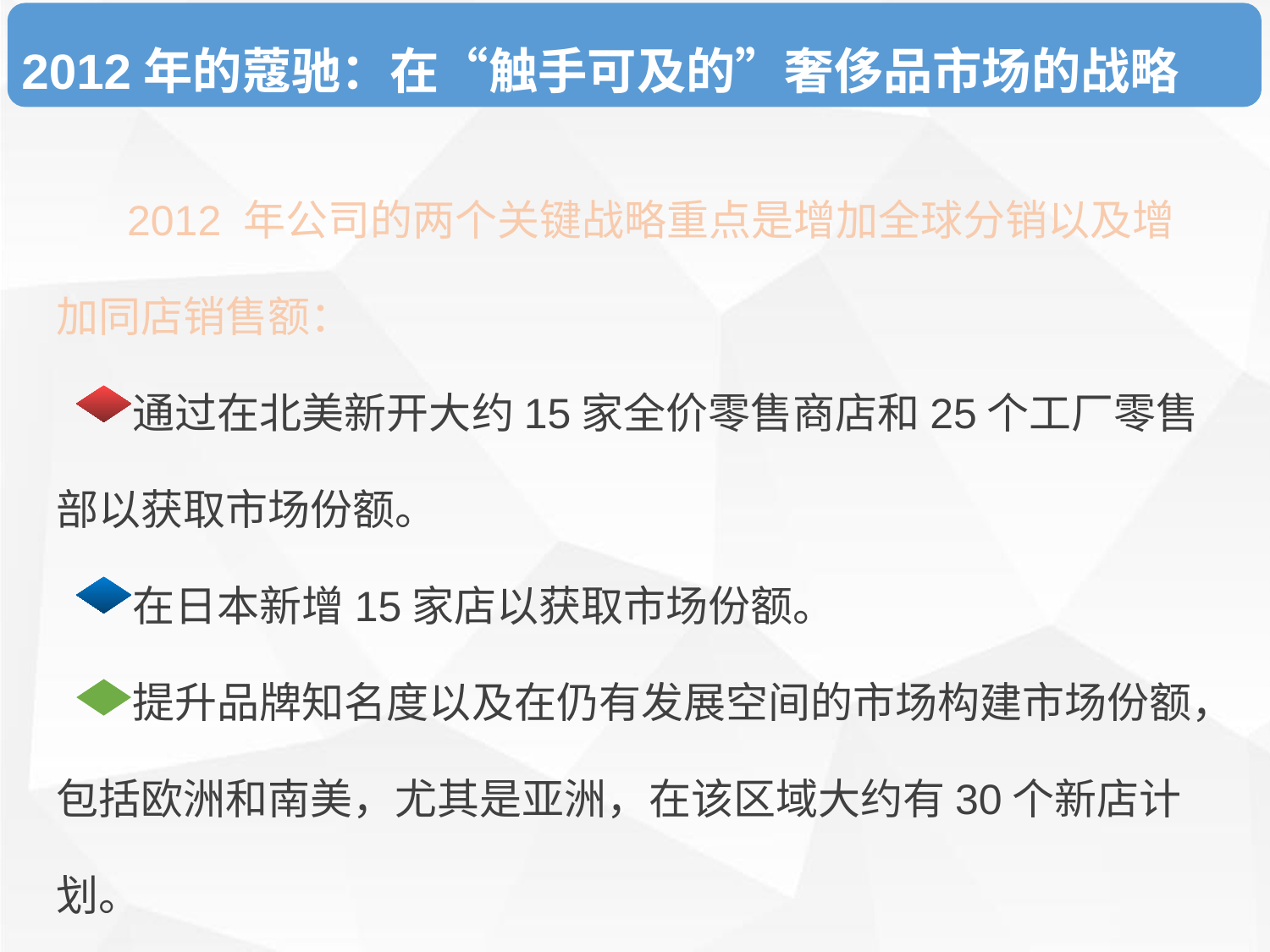

2012年的蔻驰：在“触手可及的”奢侈品市场的战略
      2012 年公司的两个关键战略重点是增加全球分销以及增加同店销售额：
       通过在北美新开大约15家全价零售商店和25个工厂零售部以获取市场份额。
       在日本新增15家店以获取市场份额。
       提升品牌知名度以及在仍有发展空间的市场构建市场份额，包括欧洲和南美，尤其是亚洲，在该区域大约有30个新店计划。